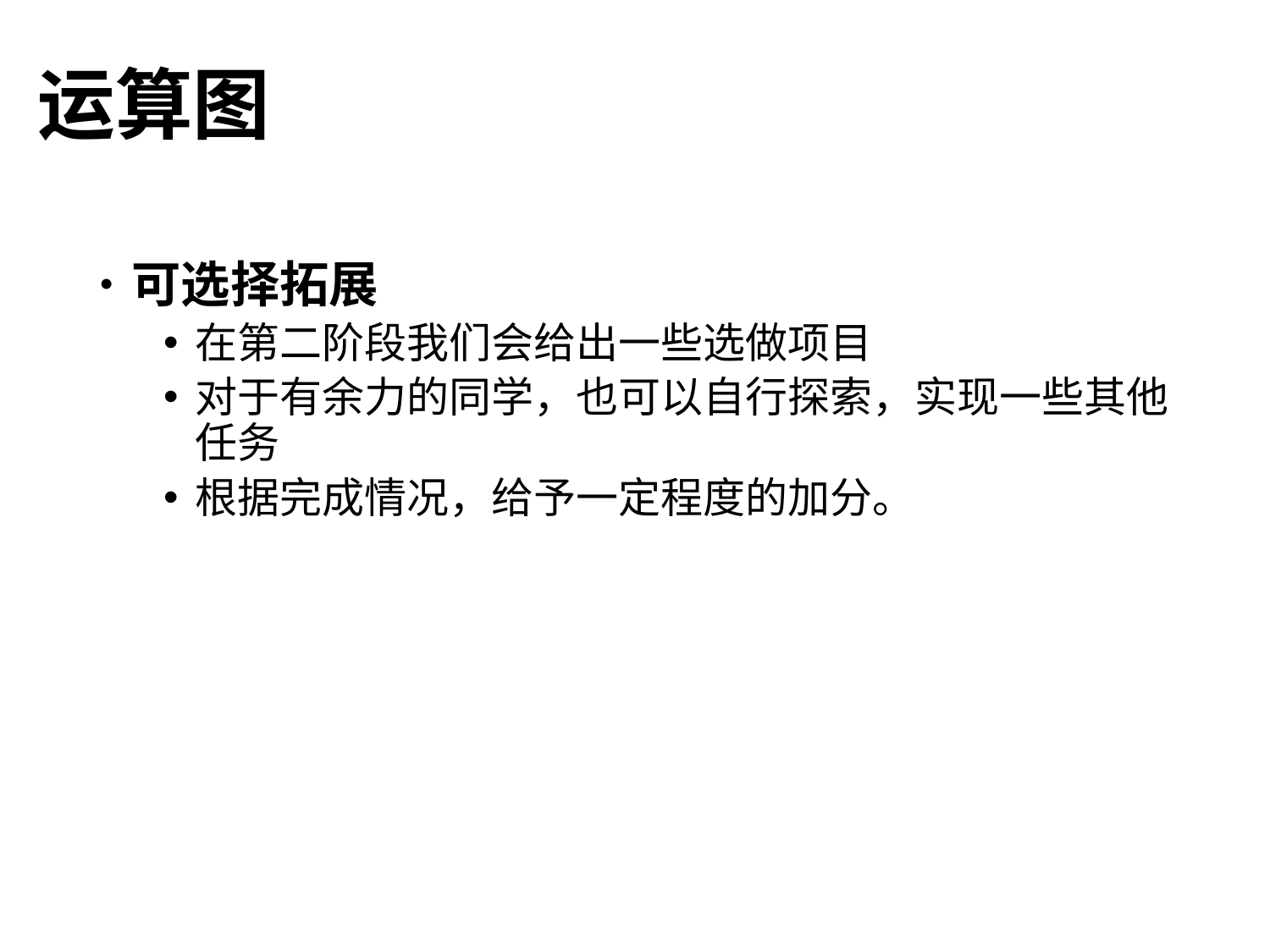

# 运算图
可选择拓展
在第二阶段我们会给出一些选做项目
对于有余力的同学，也可以自行探索，实现一些其他任务
根据完成情况，给予一定程度的加分。